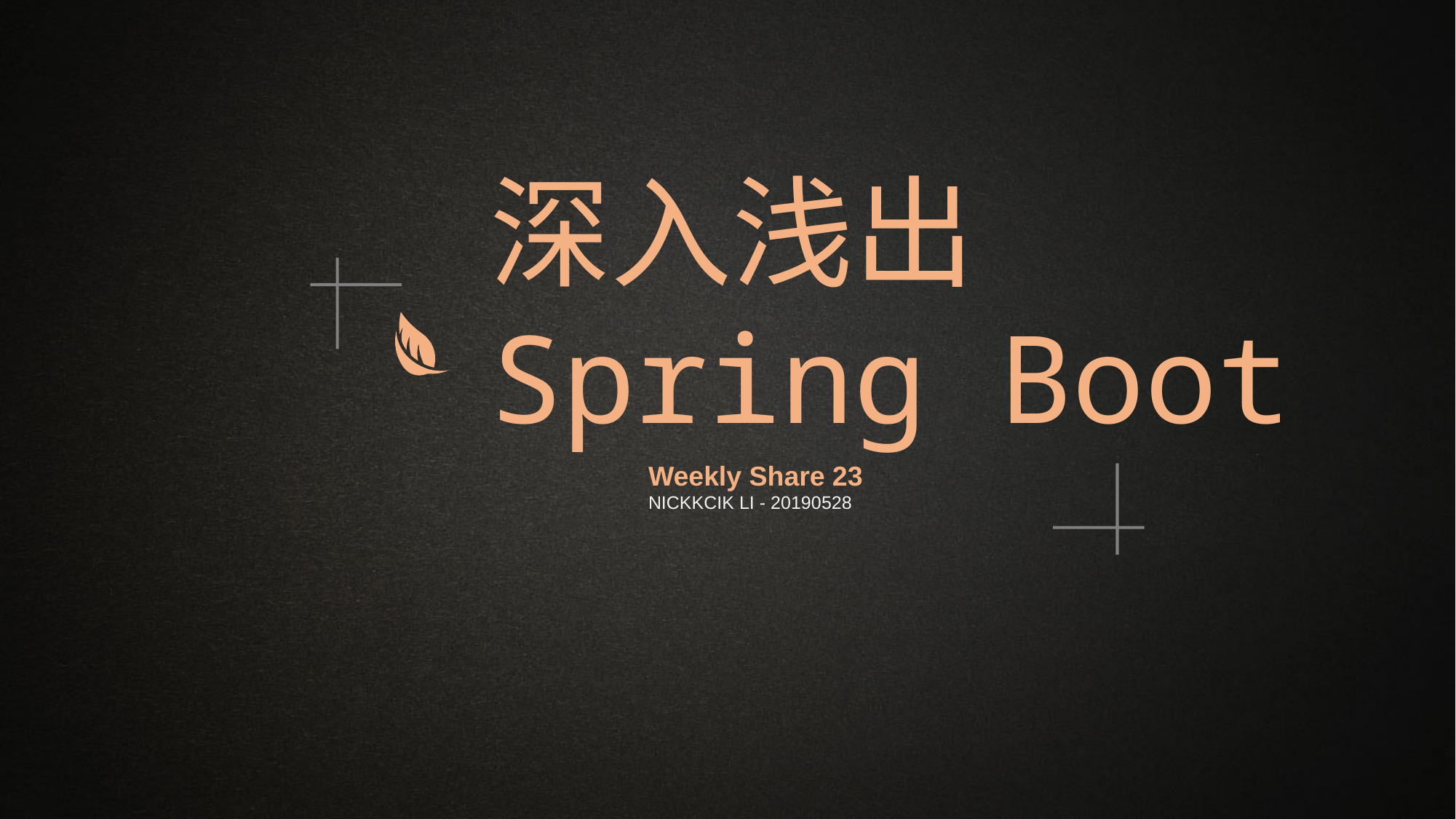

深入浅出Spring Boot

Weekly Share 23
NICKKCIK LI - 20190528